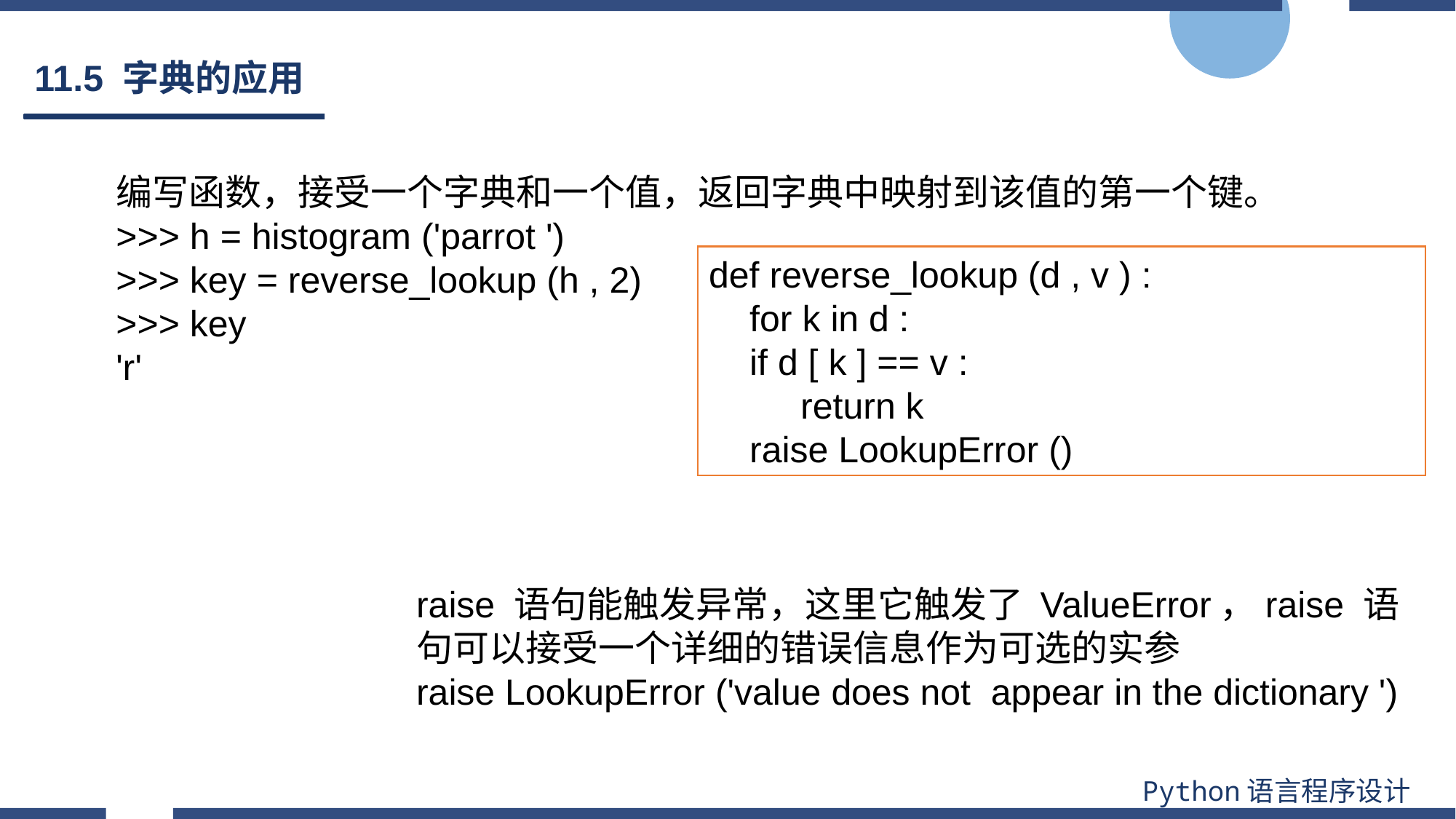

# 11.5 字典的应用
编写函数，接受一个字典和一个值，返回字典中映射到该值的第一个键。
>>> h = histogram ('parrot ')
>>> key = reverse_lookup (h , 2)
>>> key
'r'
def reverse_lookup (d , v ) :
    for k in d :
    if d [ k ] == v :
         return k
    raise LookupError ()
raise 语句能触发异常，这里它触发了 ValueError，raise 语句可以接受一个详细的错误信息作为可选的实参
raise LookupError ('value does not  appear in the dictionary ')